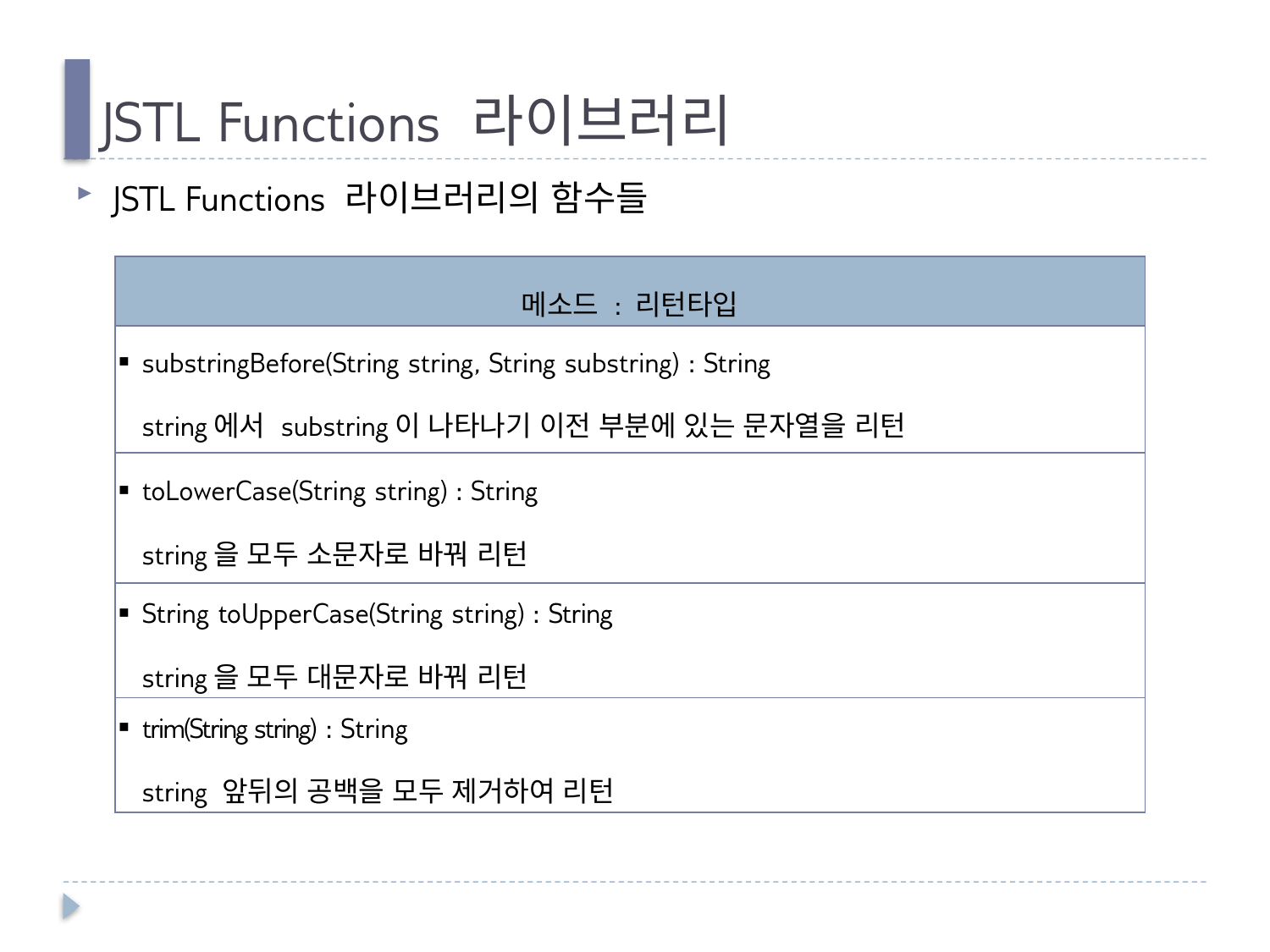

# JSTL Functions 라이브러리
JSTL Functions 라이브러리의 함수들
| 메소드 : 리턴타입 |
| --- |
| substringBefore(String string, String substring) : String string에서 substring이 나타나기 이전 부분에 있는 문자열을 리턴 |
| toLowerCase(String string) : String string을 모두 소문자로 바꿔 리턴 |
| String toUpperCase(String string) : String string을 모두 대문자로 바꿔 리턴 |
| trim(String string) : String string 앞뒤의 공백을 모두 제거하여 리턴 |